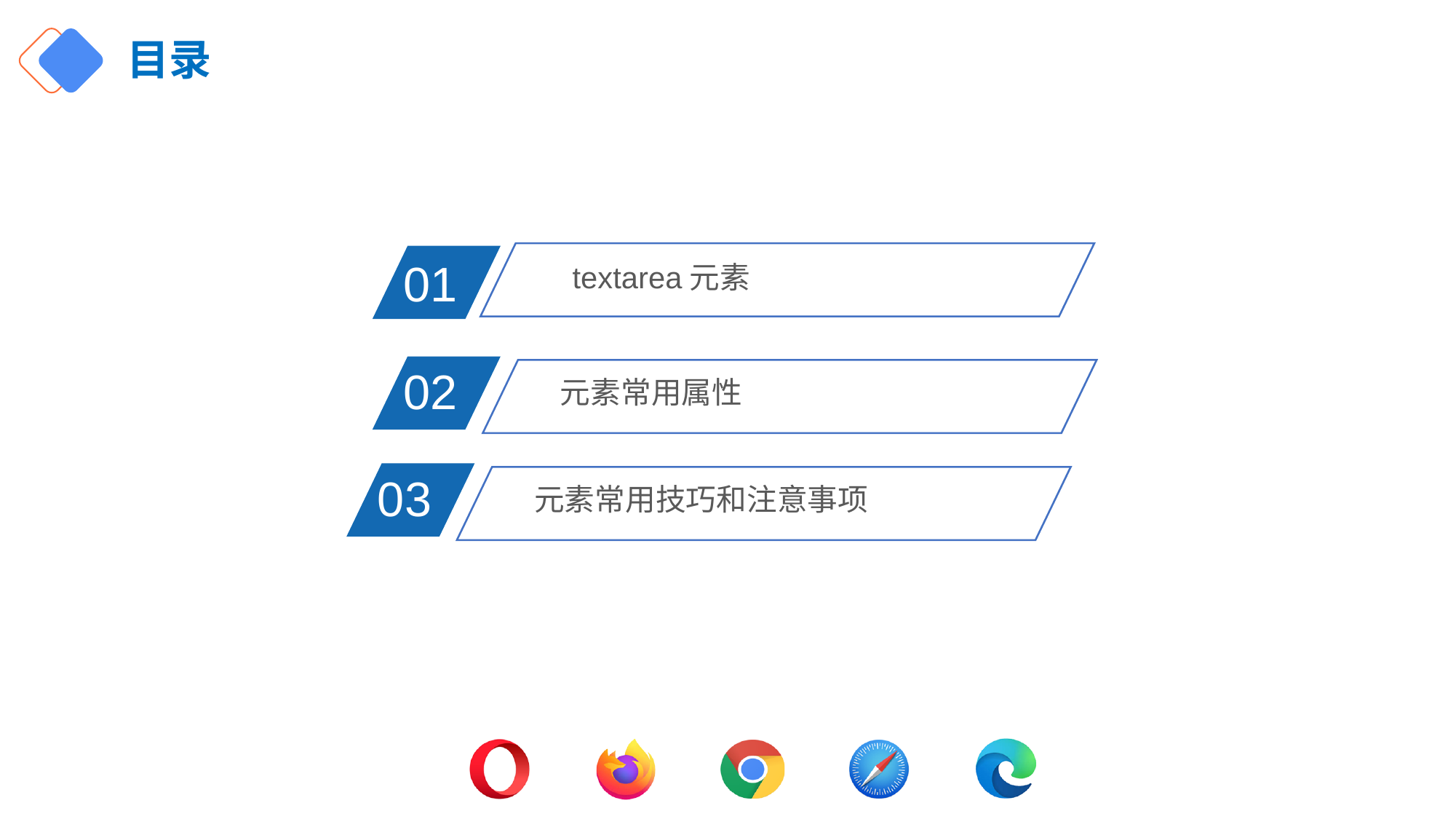

# 目录
textarea元素

textarea元素

01
02

元素常用属性
03

元素常用技巧和注意事项